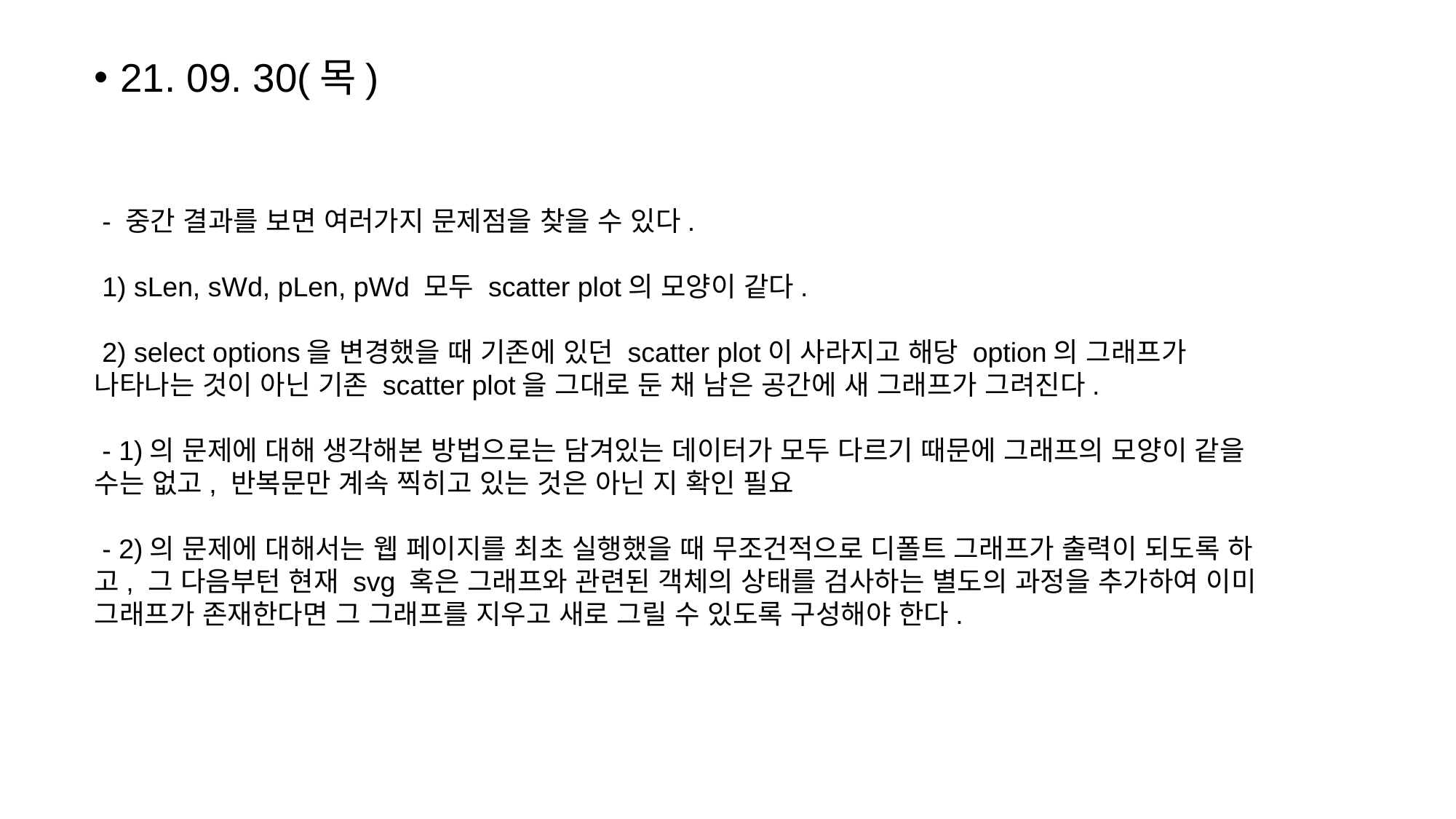

21. 09. 30(목)
 - 중간 결과를 보면 여러가지 문제점을 찾을 수 있다.

 1) sLen, sWd, pLen, pWd 모두 scatter plot의 모양이 같다.

 2) select options을 변경했을 때 기존에 있던 scatter plot이 사라지고 해당 option의 그래프가 나타나는 것이 아닌 기존 scatter plot을 그대로 둔 채 남은 공간에 새 그래프가 그려진다.

 - 1)의 문제에 대해 생각해본 방법으로는 담겨있는 데이터가 모두 다르기 때문에 그래프의 모양이 같을 수는 없고, 반복문만 계속 찍히고 있는 것은 아닌 지 확인 필요

 - 2)의 문제에 대해서는 웹 페이지를 최초 실행했을 때 무조건적으로 디폴트 그래프가 출력이 되도록 하고, 그 다음부턴 현재 svg 혹은 그래프와 관련된 객체의 상태를 검사하는 별도의 과정을 추가하여 이미 그래프가 존재한다면 그 그래프를 지우고 새로 그릴 수 있도록 구성해야 한다.